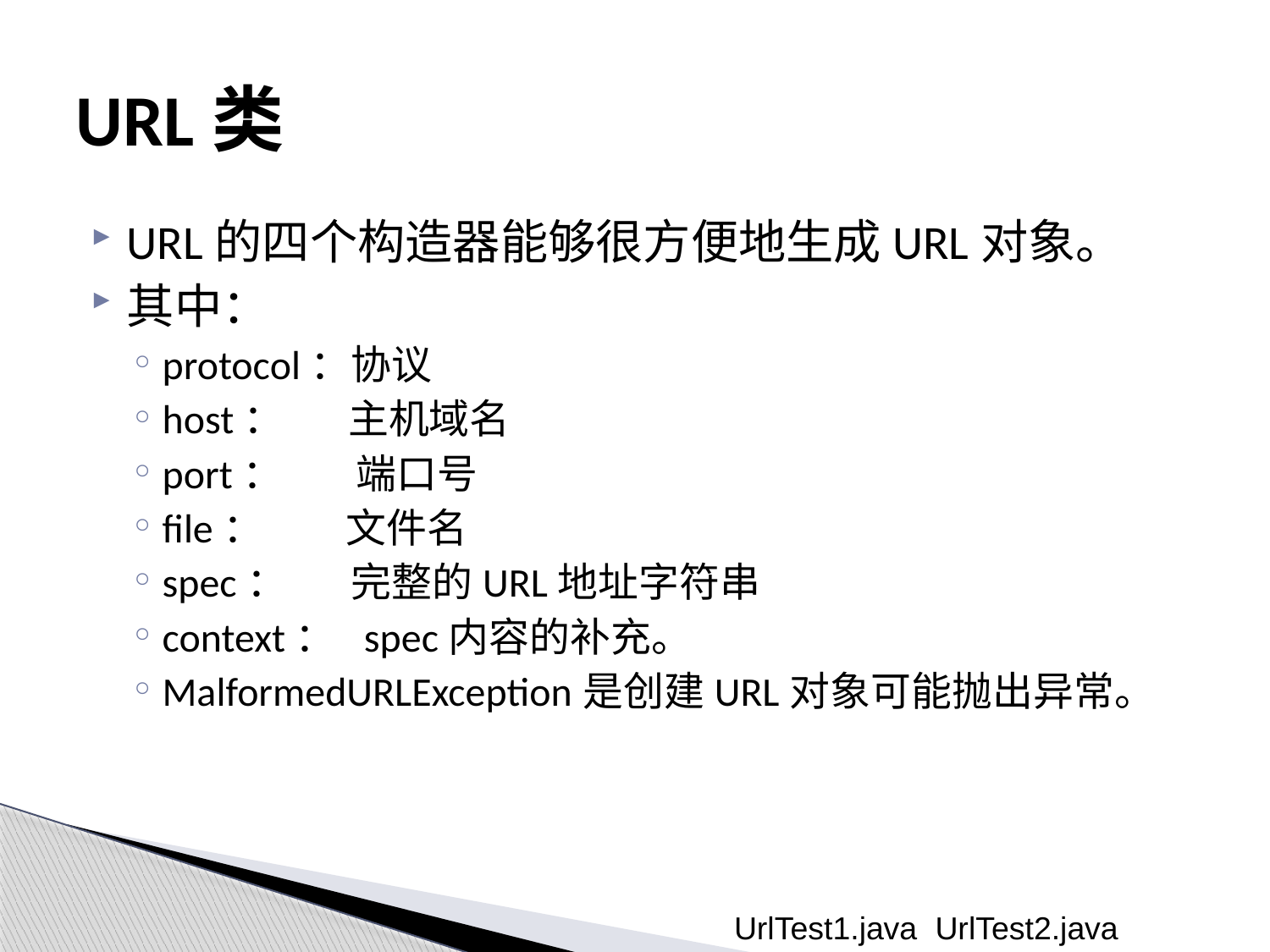

# URL类
URL的四个构造器能够很方便地生成URL对象。
其中：
protocol：协议
host：       主机域名
port：        端口号
file：         文件名
spec：       完整的URL地址字符串
context：  spec内容的补充。
MalformedURLException是创建URL对象可能抛出异常。
UrlTest1.java
UrlTest2.java